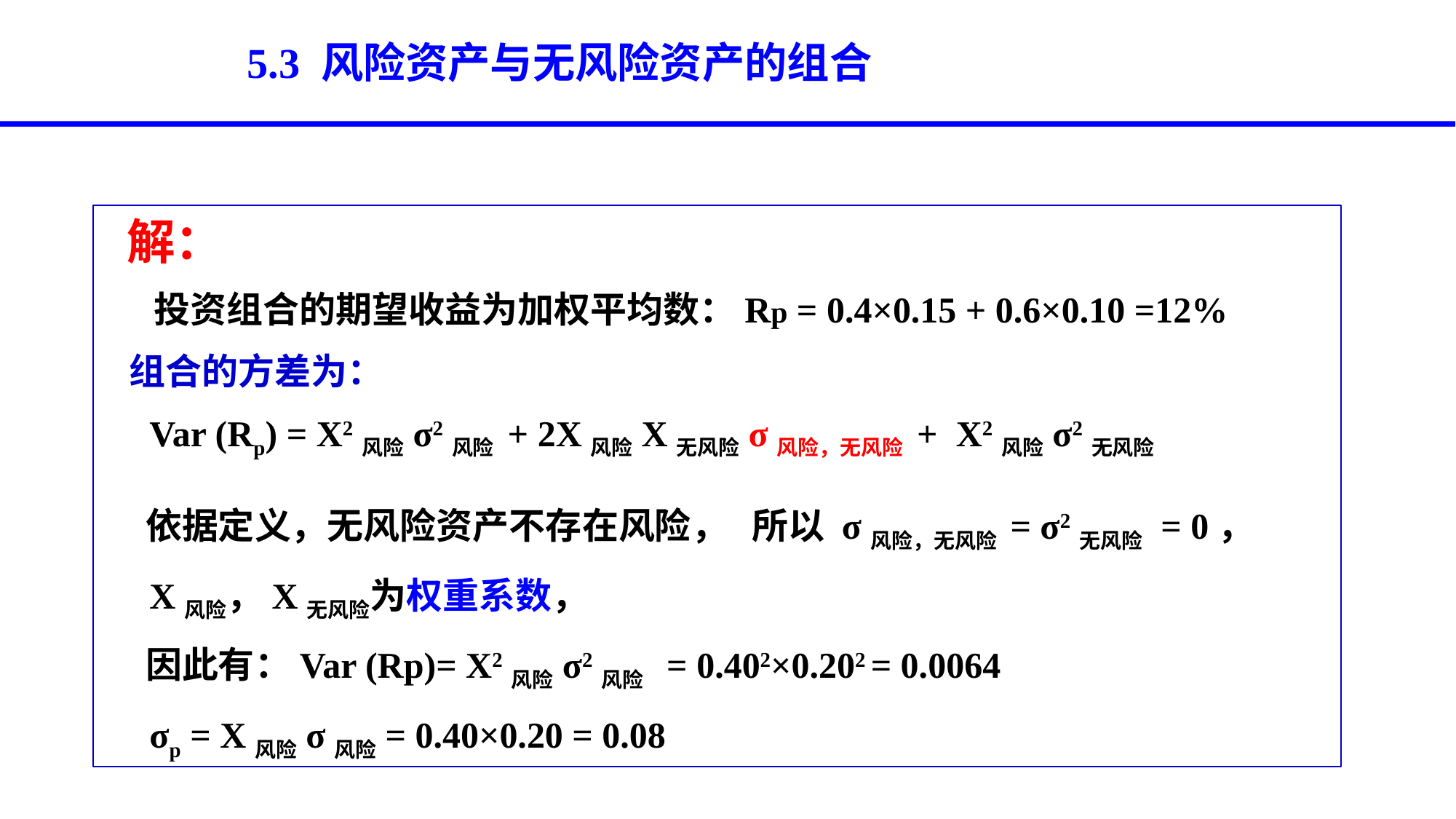

5.3 风险资产与无风险资产的组合
 解：
     投资组合的期望收益为加权平均数：Rp = 0.4×0.15 + 0.6×0.10 =12%
  组合的方差为：
     Var (Rp) = X2风险σ2风险 + 2X风险X无风险σ风险，无风险 +  X2风险σ2无风险
    依据定义，无风险资产不存在风险，   所以 σ风险，无风险 = σ2无风险  = 0，
     X风险，X无风险为权重系数，
    因此有：Var (Rp)= X2风险σ2风险   = 0.402×0.202 = 0.0064
     σp = X风险σ风险= 0.40×0.20 = 0.08